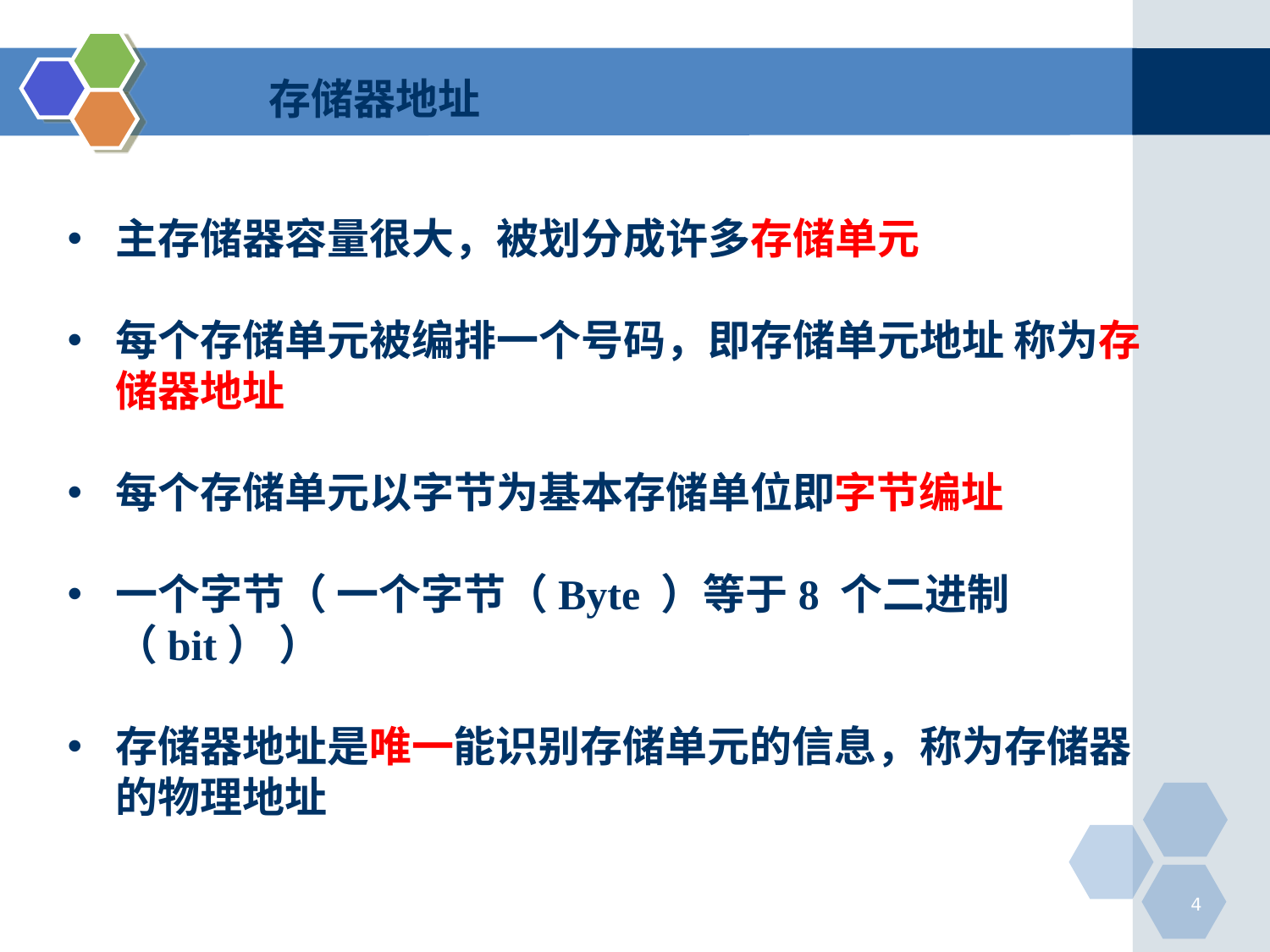

存储器地址
主存储器容量很大，被划分成许多存储单元

每个存储单元被编排一个号码，即存储单元地址 称为存储器地址

每个存储单元以字节为基本存储单位即字节编址

一个字节（ 一个字节（Byte ）等于8 个二进制（bit） ）

存储器地址是唯一能识别存储单元的信息，称为存储器的物理地址
4